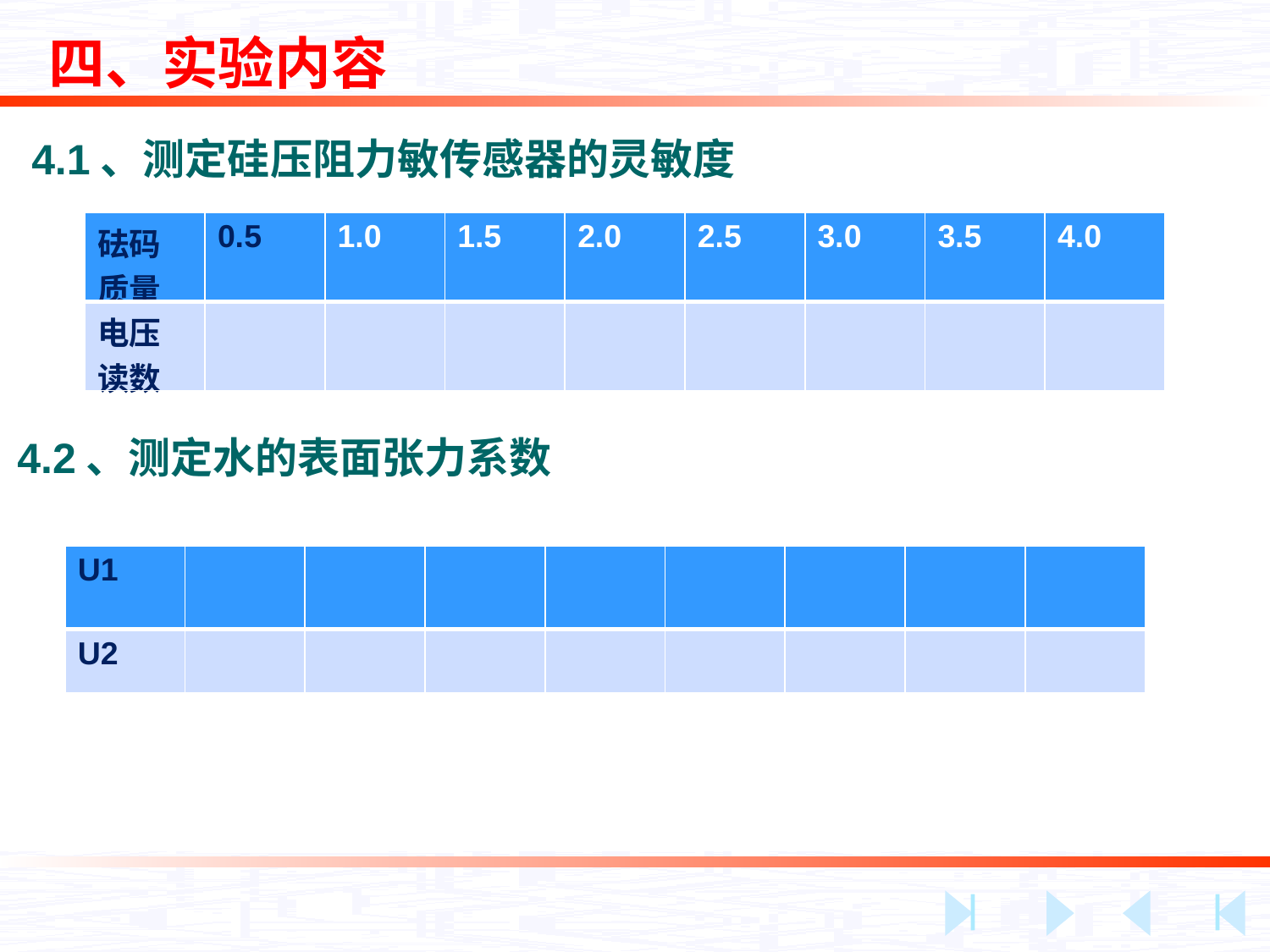

四、实验内容
4.1、测定硅压阻力敏传感器的灵敏度
| 砝码质量 | 0.5 | 1.0 | 1.5 | 2.0 | 2.5 | 3.0 | 3.5 | 4.0 |
| --- | --- | --- | --- | --- | --- | --- | --- | --- |
| 电压读数 |  |  |  |  |  |  |  |  |
4.2、测定水的表面张力系数
| U1 |  |  |  |  |  |  |  |  |
| --- | --- | --- | --- | --- | --- | --- | --- | --- |
| U2 |  |  |  |  |  |  |  |  |